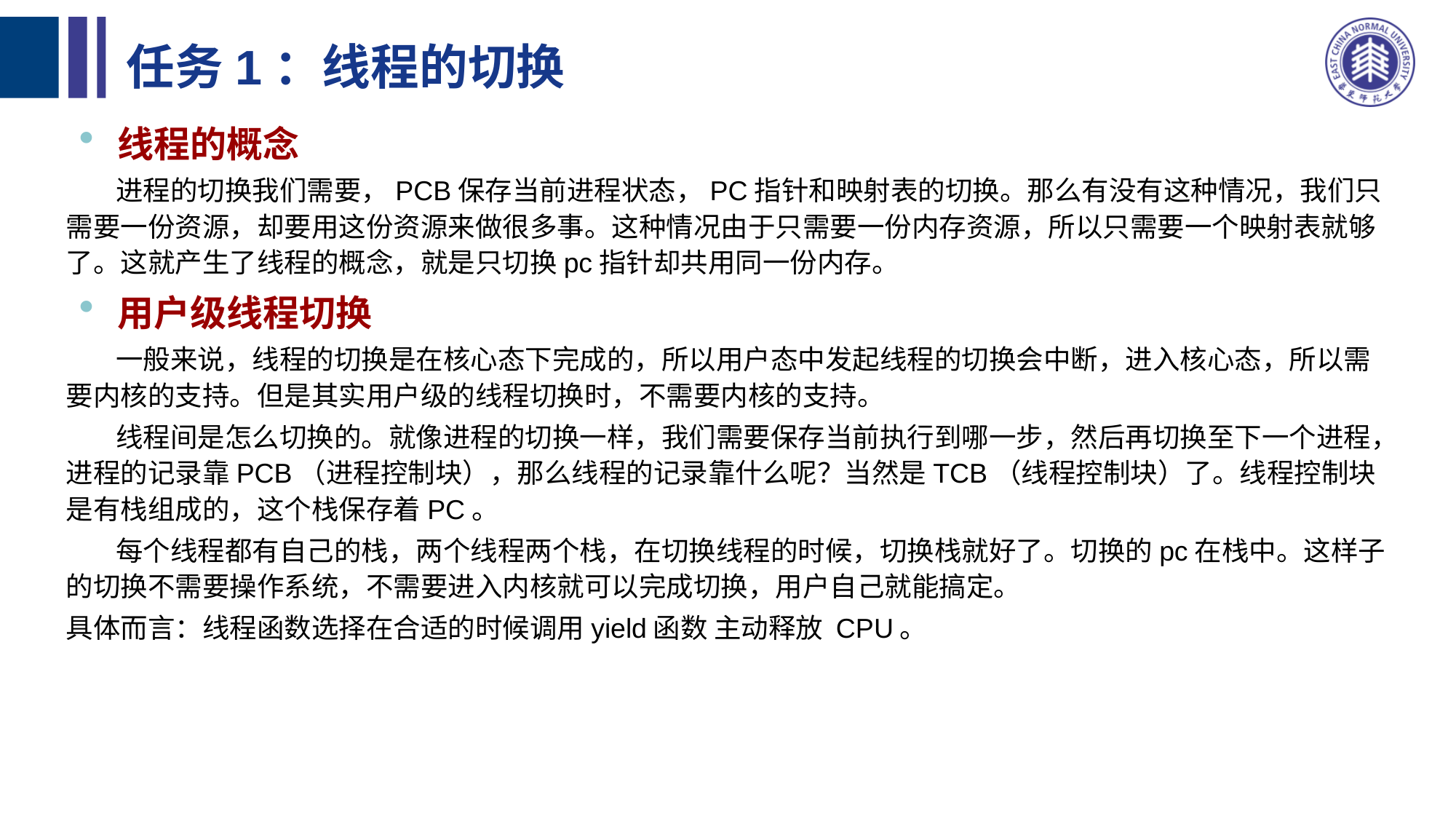

# 任务1：线程的切换
线程的概念
       进程的切换我们需要，PCB保存当前进程状态，PC指针和映射表的切换。那么有没有这种情况，我们只需要一份资源，却要用这份资源来做很多事。这种情况由于只需要一份内存资源，所以只需要一个映射表就够了。这就产生了线程的概念，就是只切换pc指针却共用同一份内存。
用户级线程切换
       一般来说，线程的切换是在核心态下完成的，所以用户态中发起线程的切换会中断，进入核心态，所以需要内核的支持。但是其实用户级的线程切换时，不需要内核的支持。
       线程间是怎么切换的。就像进程的切换一样，我们需要保存当前执行到哪一步，然后再切换至下一个进程，进程的记录靠PCB（进程控制块），那么线程的记录靠什么呢？当然是TCB（线程控制块）了。线程控制块是有栈组成的，这个栈保存着PC。
       每个线程都有自己的栈，两个线程两个栈，在切换线程的时候，切换栈就好了。切换的pc在栈中。这样子的切换不需要操作系统，不需要进入内核就可以完成切换，用户自己就能搞定。
具体而言：线程函数选择在合适的时候调用yield函数 主动释放 CPU。